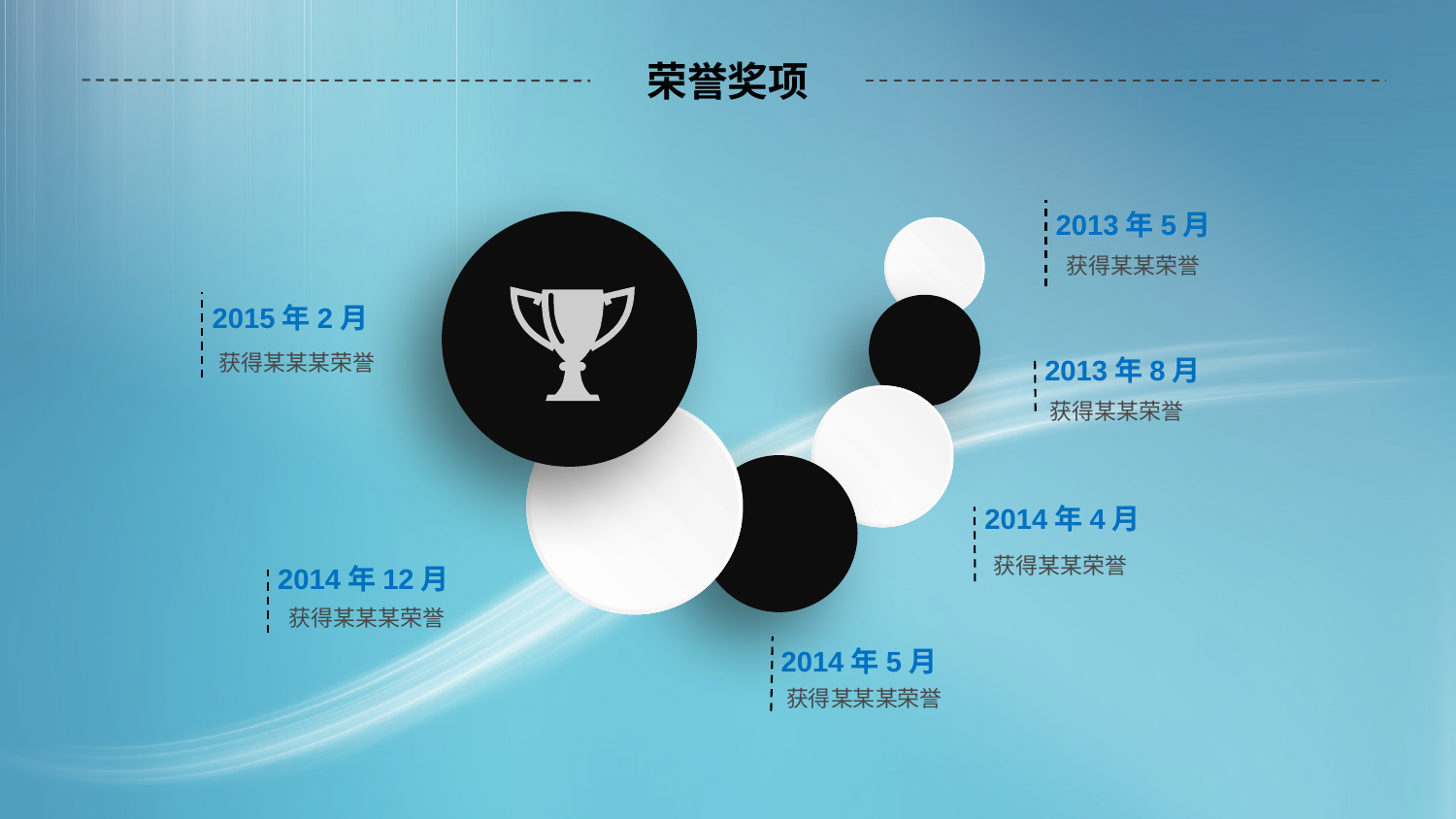

# 荣誉奖项
2013年5月

获得某某荣誉

2015年2月

获得某某某荣誉
2013年8月

获得某某荣誉

2014年4月
获得某某荣誉
2014年12月
获得某某某荣誉
2014年5月
获得某某某荣誉